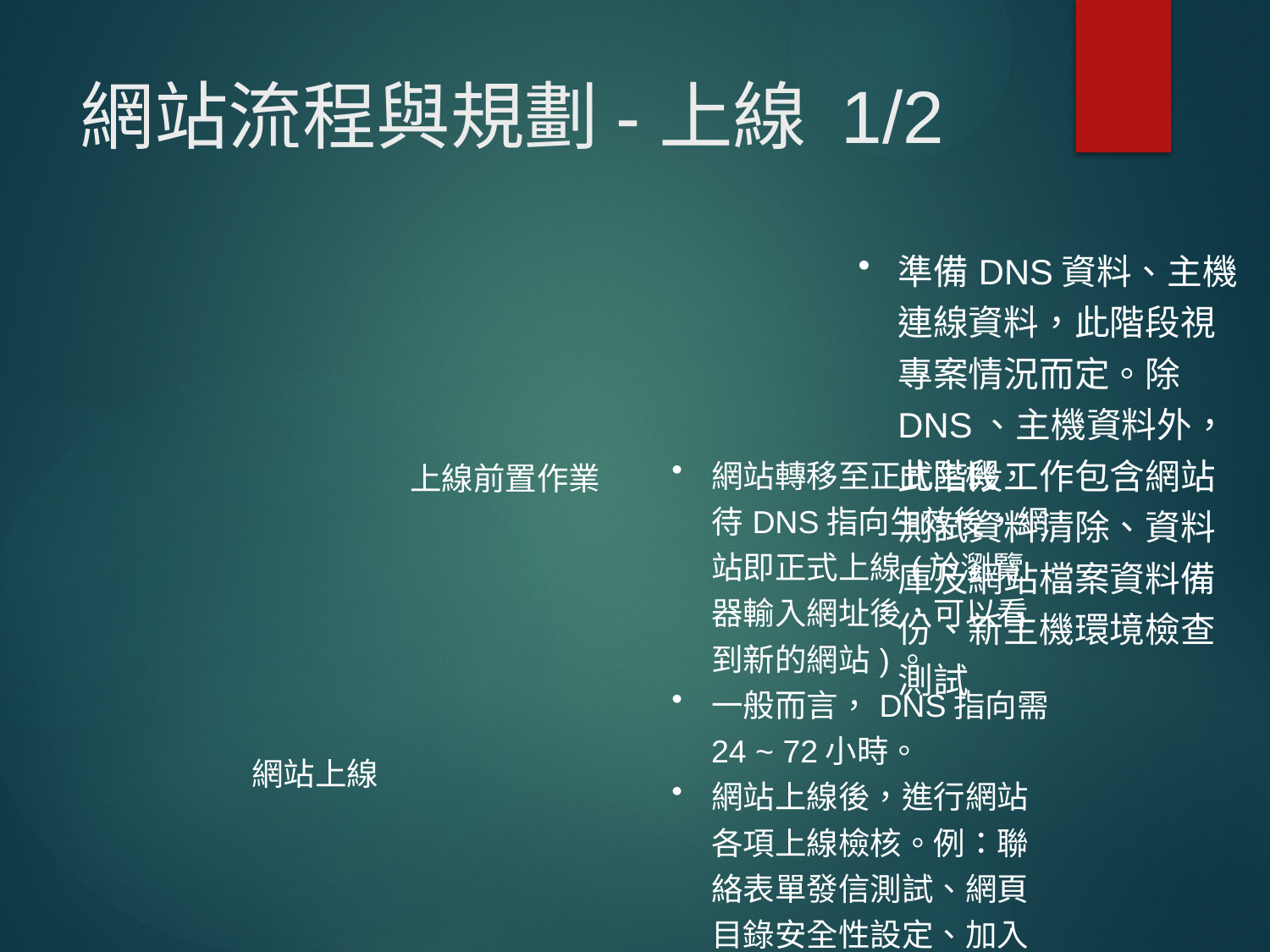

# 網站流程與規劃-上線 1/2
上線前置作業
網站上線
一般而言，DNS指向需24 ~ 72小時。